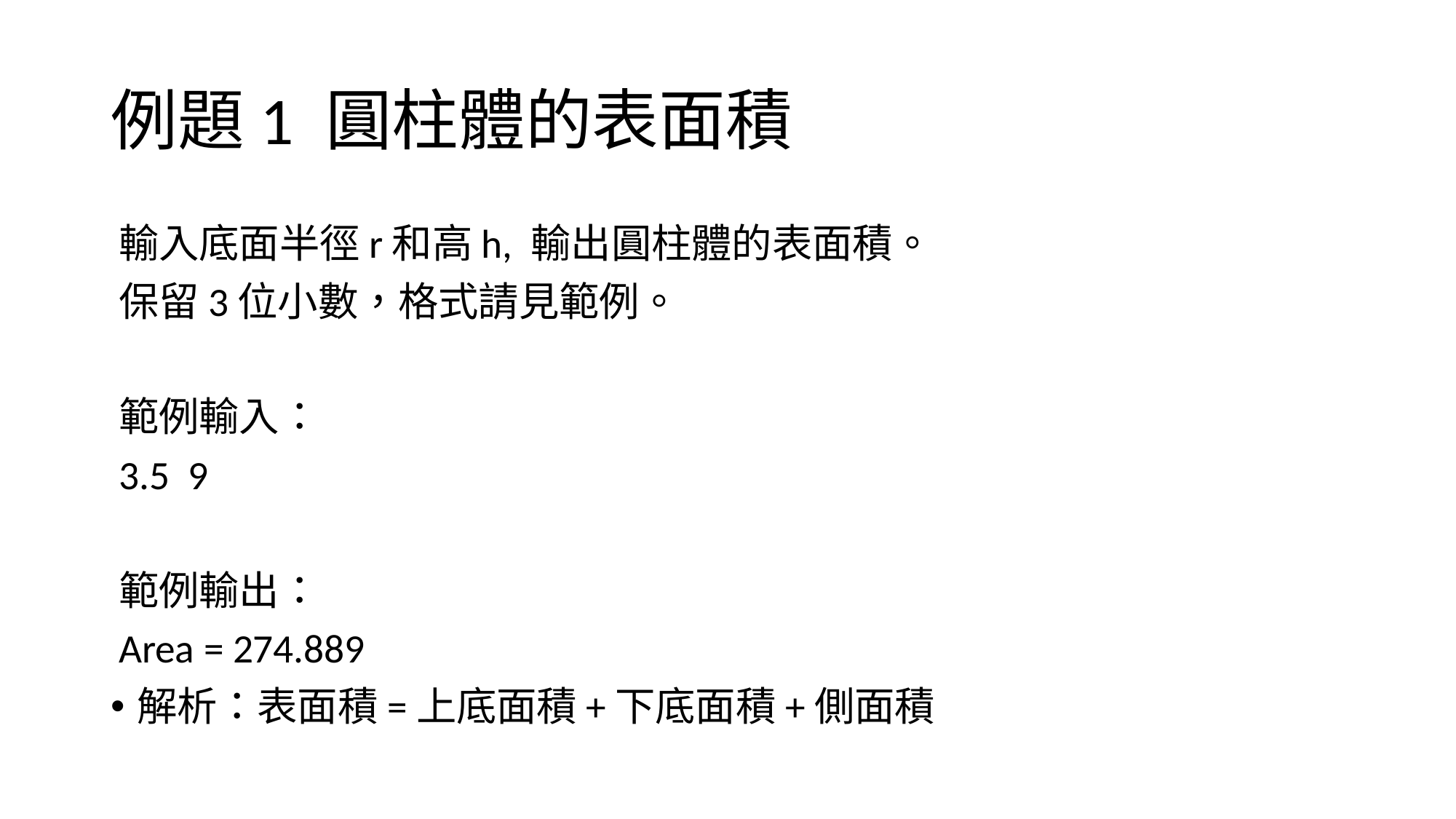

# 例題1 圓柱體的表面積
輸入底面半徑r和高h, 輸出圓柱體的表面積。
保留3位小數，格式請見範例。

範例輸入：
3.5  9

範例輸出：
Area = 274.889
解析：表面積=上底面積+下底面積+側面積